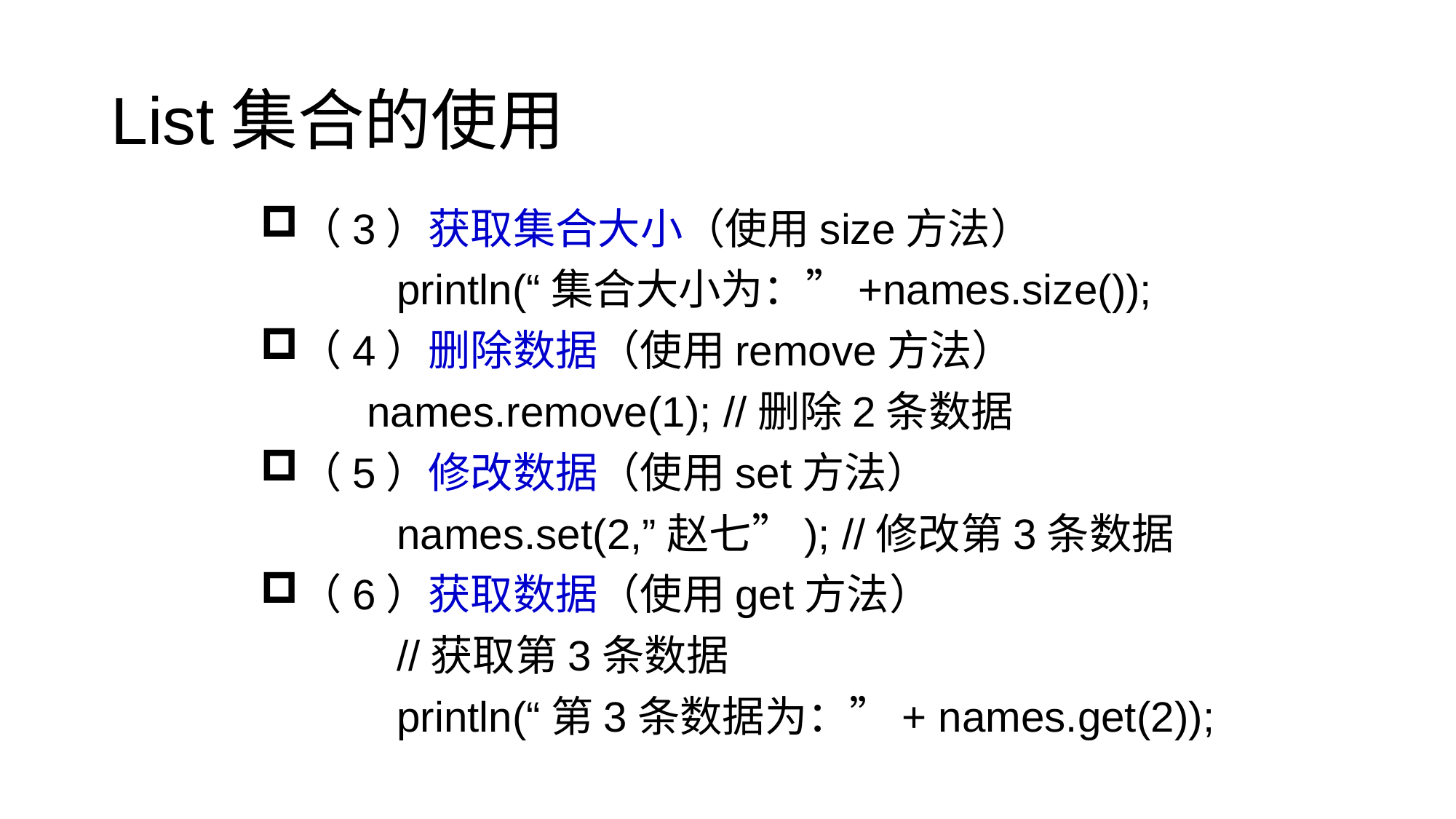

# List集合的使用
（3）获取集合大小（使用size方法）
		println(“集合大小为：”+names.size());
（4）删除数据（使用remove方法）
         names.remove(1); //删除2条数据
（5）修改数据（使用set方法）
		names.set(2,”赵七”); //修改第3条数据
（6）获取数据（使用get方法）
		//获取第3条数据
		println(“第3条数据为：”+ names.get(2));